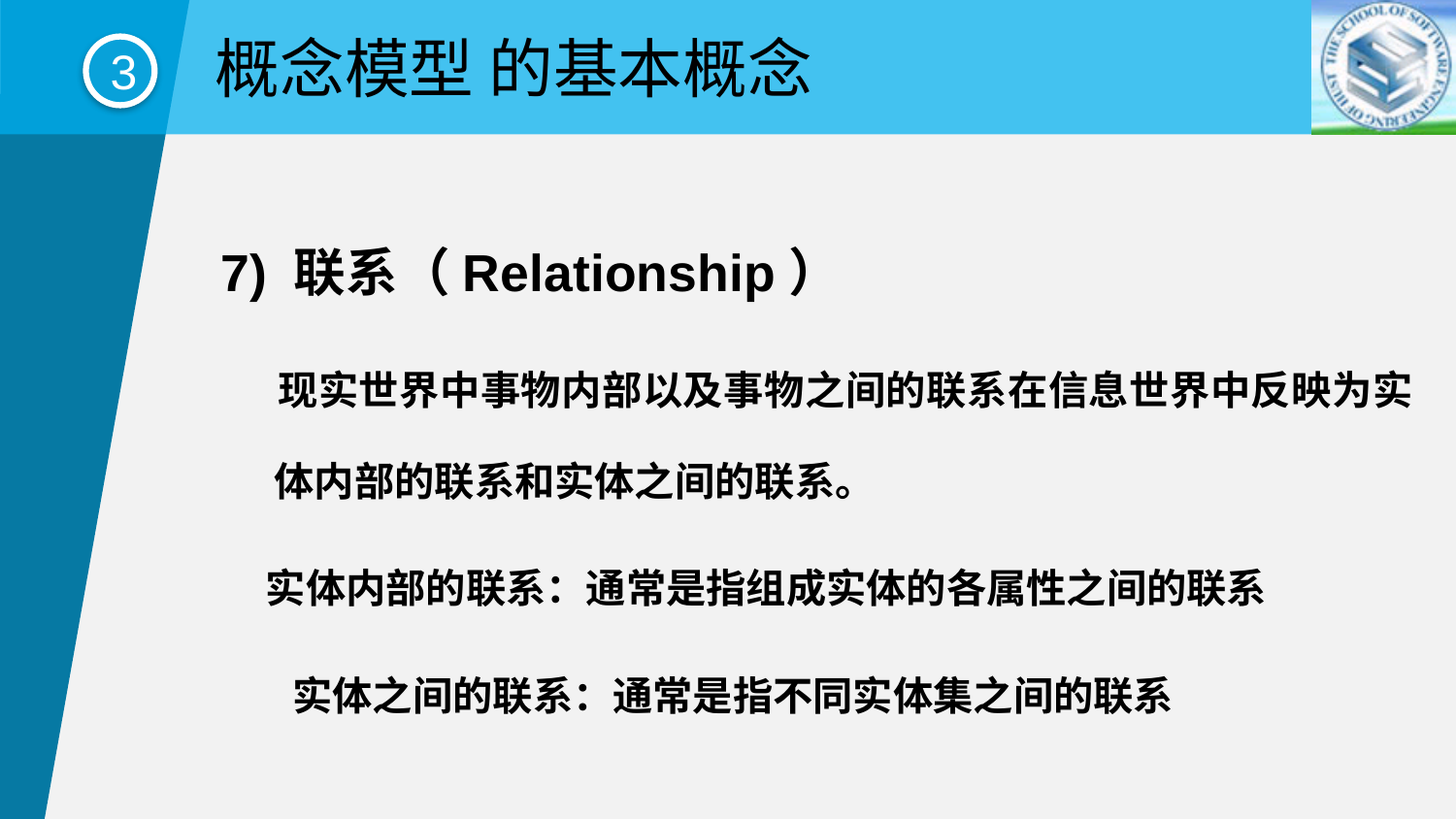

概念模型 的基本概念
3
7) 联系（Relationship）
     现实世界中事物内部以及事物之间的联系在信息世界中反映为实体内部的联系和实体之间的联系。
    实体内部的联系：通常是指组成实体的各属性之间的联系
       实体之间的联系：通常是指不同实体集之间的联系